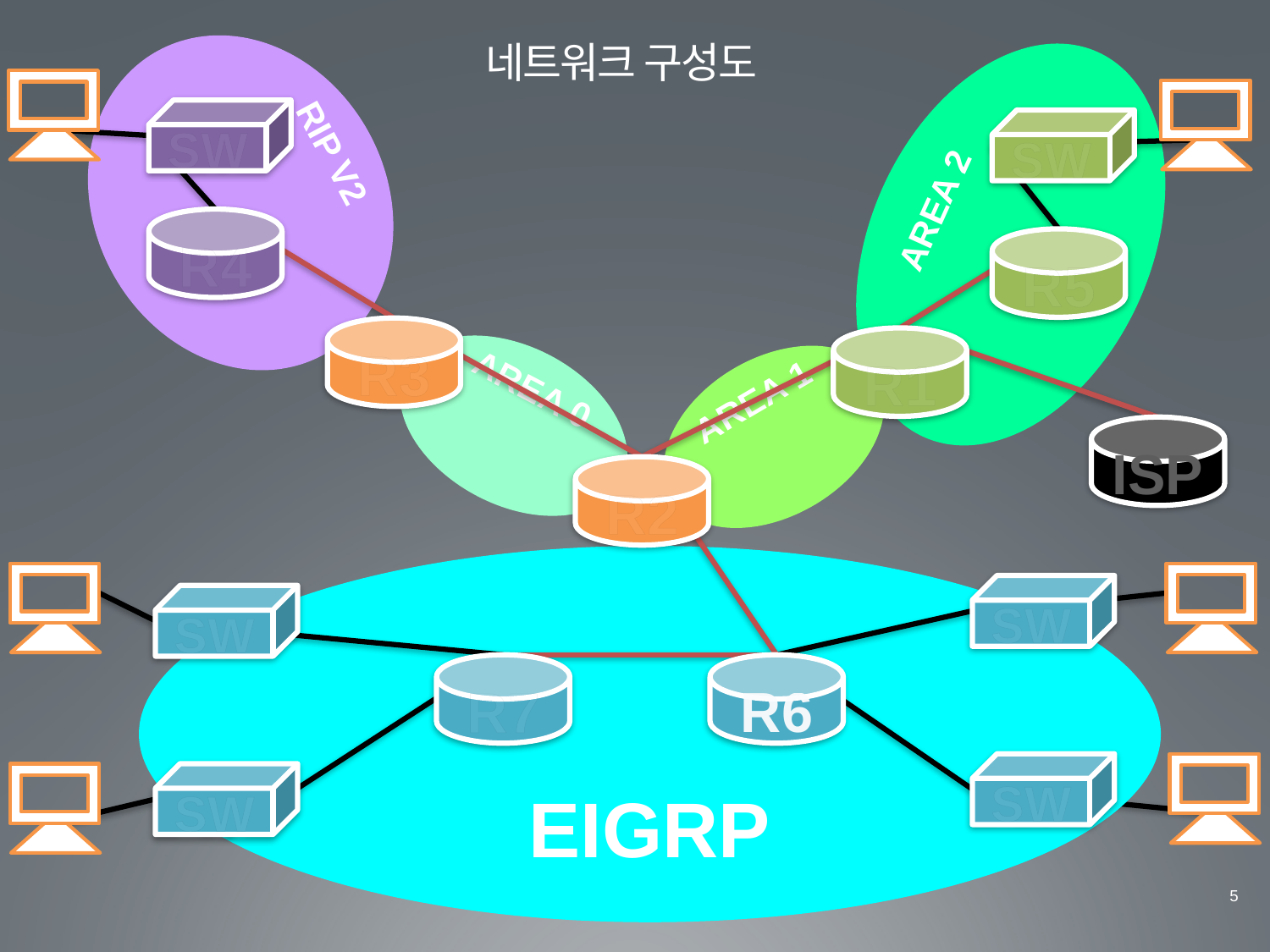

RIP V2

SW
AREA 2

SW
R4
R5
R3
R1
AREA 0

AREA 1

ISP
R2

EIGRP

SW
SW
R7
R6
SW
SW
네트워크 구성도